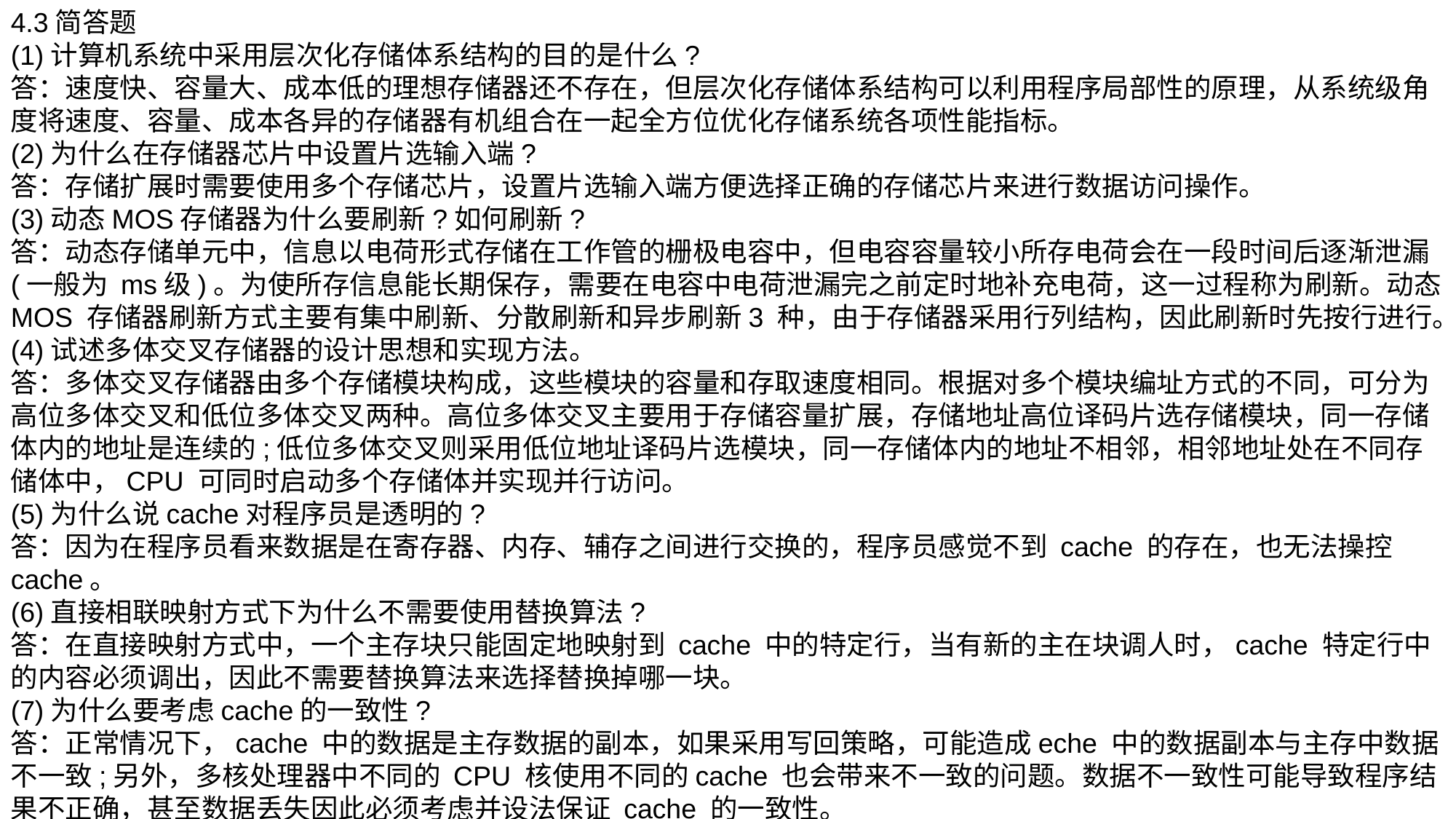

4.3简答题
(1)计算机系统中采用层次化存储体系结构的目的是什么?
答：速度快、容量大、成本低的理想存储器还不存在，但层次化存储体系结构可以利用程序局部性的原理，从系统级角度将速度、容量、成本各异的存储器有机组合在一起全方位优化存储系统各项性能指标。
(2)为什么在存储器芯片中设置片选输入端?
答：存储扩展时需要使用多个存储芯片，设置片选输入端方便选择正确的存储芯片来进行数据访问操作。
(3)动态MOS存储器为什么要刷新?如何刷新?
答：动态存储单元中，信息以电荷形式存储在工作管的栅极电容中，但电容容量较小所存电荷会在一段时间后逐渐泄漏(一般为 ms级)。为使所存信息能长期保存，需要在电容中电荷泄漏完之前定时地补充电荷，这一过程称为刷新。动态 MOS 存储器刷新方式主要有集中刷新、分散刷新和异步刷新3 种，由于存储器采用行列结构，因此刷新时先按行进行。
(4)试述多体交叉存储器的设计思想和实现方法。
答：多体交叉存储器由多个存储模块构成，这些模块的容量和存取速度相同。根据对多个模块编址方式的不同，可分为高位多体交叉和低位多体交叉两种。高位多体交叉主要用于存储容量扩展，存储地址高位译码片选存储模块，同一存储体内的地址是连续的;低位多体交叉则采用低位地址译码片选模块，同一存储体内的地址不相邻，相邻地址处在不同存储体中，CPU 可同时启动多个存储体并实现并行访问。
(5)为什么说cache对程序员是透明的?
答：因为在程序员看来数据是在寄存器、内存、辅存之间进行交换的，程序员感觉不到 cache 的存在，也无法操控 cache。
(6)直接相联映射方式下为什么不需要使用替换算法?
答：在直接映射方式中，一个主存块只能固定地映射到 cache 中的特定行，当有新的主在块调人时，cache 特定行中的内容必须调出，因此不需要替换算法来选择替换掉哪一块。
(7)为什么要考虑cache的一致性?
答：正常情况下，cache 中的数据是主存数据的副本，如果采用写回策略，可能造成eche 中的数据副本与主存中数据不一致;另外，多核处理器中不同的 CPU 核使用不同的cache 也会带来不一致的问题。数据不一致性可能导致程序结果不正确，甚至数据丢失因此必须考虑并设法保证 cache 的一致性。